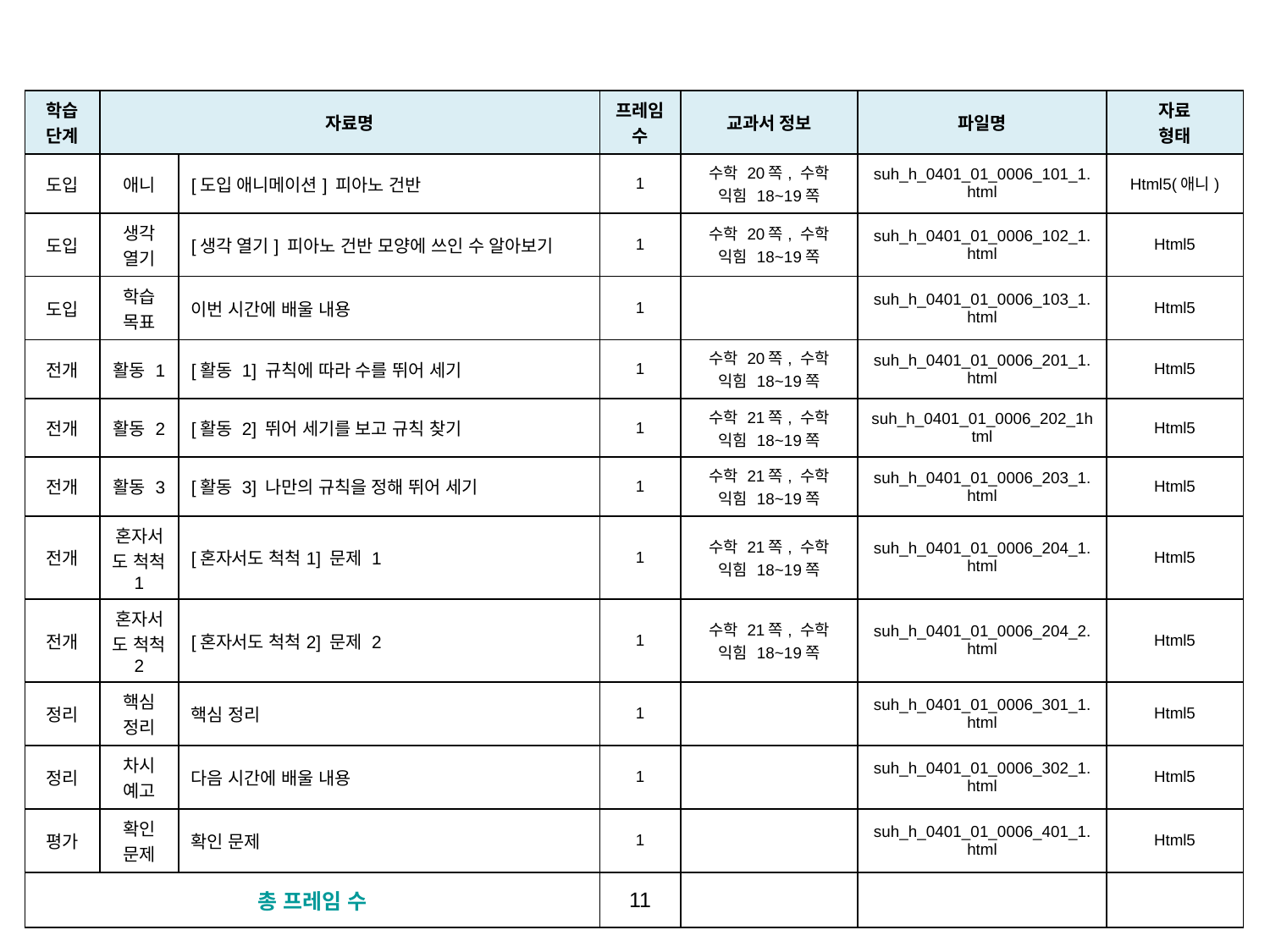

| 학습 단계 | 자료명 |  | 프레임 수 | 교과서 정보 | 파일명 | 자료 형태 |
| --- | --- | --- | --- | --- | --- | --- |
| 도입 | 애니 | [도입 애니메이션] 피아노 건반 | 1 | 수학 20쪽, 수학 익힘 18~19쪽 | suh\_h\_0401\_01\_0006\_101\_1.html | Html5(애니) |
| 도입 | 생각 열기 | [생각 열기] 피아노 건반 모양에 쓰인 수 알아보기 | 1 | 수학 20쪽, 수학 익힘 18~19쪽 | suh\_h\_0401\_01\_0006\_102\_1.html | Html5 |
| 도입 | 학습 목표 | 이번 시간에 배울 내용 | 1 |  | suh\_h\_0401\_01\_0006\_103\_1.html | Html5 |
| 전개 | 활동 1 | [활동 1] 규칙에 따라 수를 뛰어 세기 | 1 | 수학 20쪽, 수학 익힘 18~19쪽 | suh\_h\_0401\_01\_0006\_201\_1.html | Html5 |
| 전개 | 활동 2 | [활동 2] 뛰어 세기를 보고 규칙 찾기 | 1 | 수학 21쪽, 수학 익힘 18~19쪽 | suh\_h\_0401\_01\_0006\_202\_1html | Html5 |
| 전개 | 활동 3 | [활동 3] 나만의 규칙을 정해 뛰어 세기 | 1 | 수학 21쪽, 수학 익힘 18~19쪽 | suh\_h\_0401\_01\_0006\_203\_1.html | Html5 |
| 전개 | 혼자서도 척척1 | [혼자서도 척척1] 문제 1 | 1 | 수학 21쪽, 수학 익힘 18~19쪽 | suh\_h\_0401\_01\_0006\_204\_1.html | Html5 |
| 전개 | 혼자서도 척척2 | [혼자서도 척척2] 문제 2 | 1 | 수학 21쪽, 수학 익힘 18~19쪽 | suh\_h\_0401\_01\_0006\_204\_2.html | Html5 |
| 정리 | 핵심 정리 | 핵심 정리 | 1 |  | suh\_h\_0401\_01\_0006\_301\_1.html | Html5 |
| 정리 | 차시 예고 | 다음 시간에 배울 내용 | 1 |  | suh\_h\_0401\_01\_0006\_302\_1.html | Html5 |
| 평가 | 확인 문제 | 확인 문제 | 1 |  | suh\_h\_0401\_01\_0006\_401\_1.html | Html5 |
| 총 프레임 수 |  |  | 11 |  |  |  |